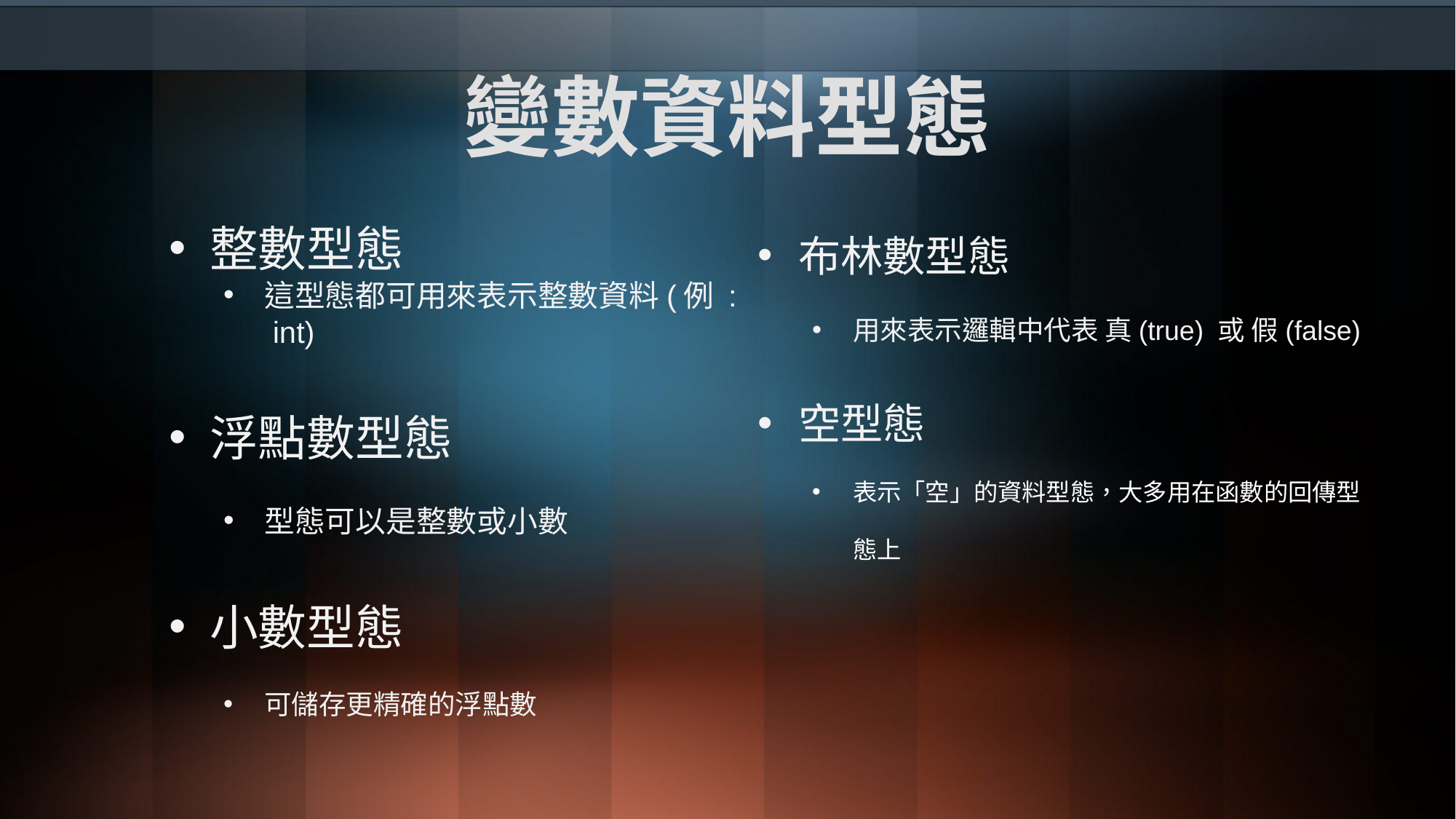

# 變數資料型態
整數型態
這型態都可用來表示整數資料(例 : int)
浮點數型態
型態可以是整數或小數
小數型態
可儲存更精確的浮點數
布林數型態
用來表示邏輯中代表 真(true) 或 假(false)
空型態
表示「空」的資料型態，大多用在函數的回傳型態上